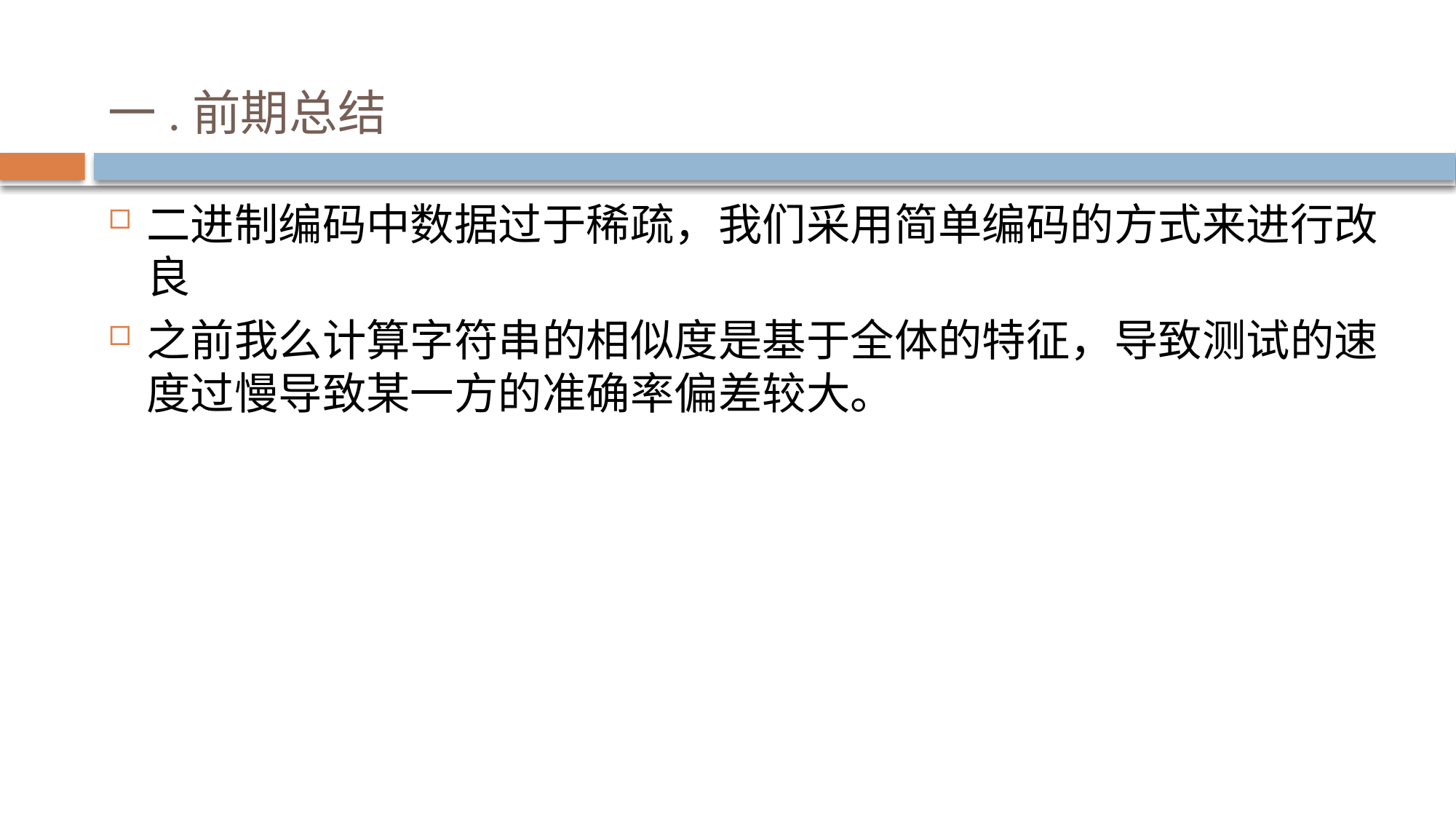

# 一.前期总结
二进制编码中数据过于稀疏，我们采用简单编码的方式来进行改良
之前我么计算字符串的相似度是基于全体的特征，导致测试的速度过慢导致某一方的准确率偏差较大。